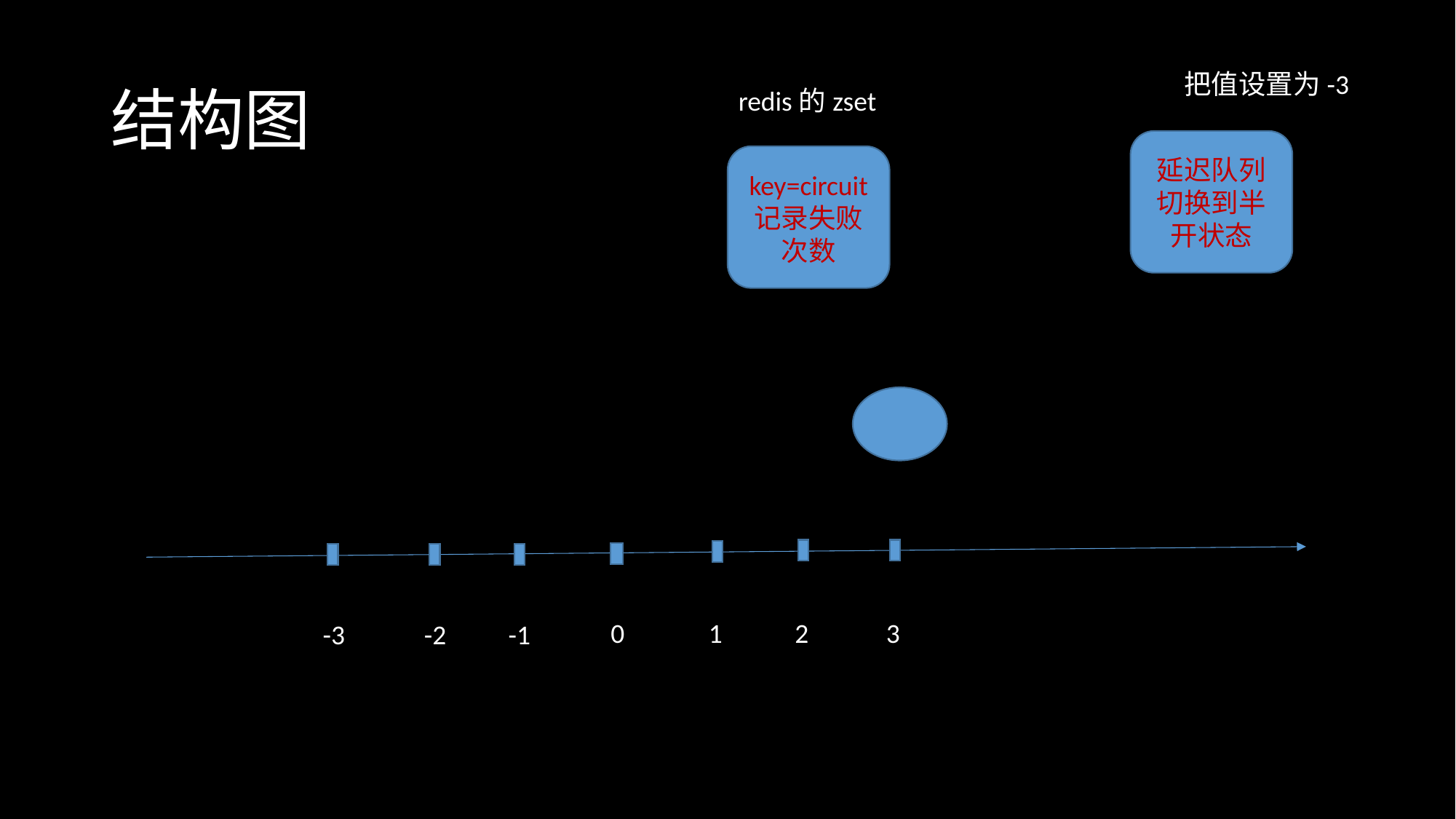

# 结构图
把值设置为-3
redis的zset
延迟队列
切换到半开状态
key=circuit
记录失败次数

0
1
2
3
-3
-2
-1